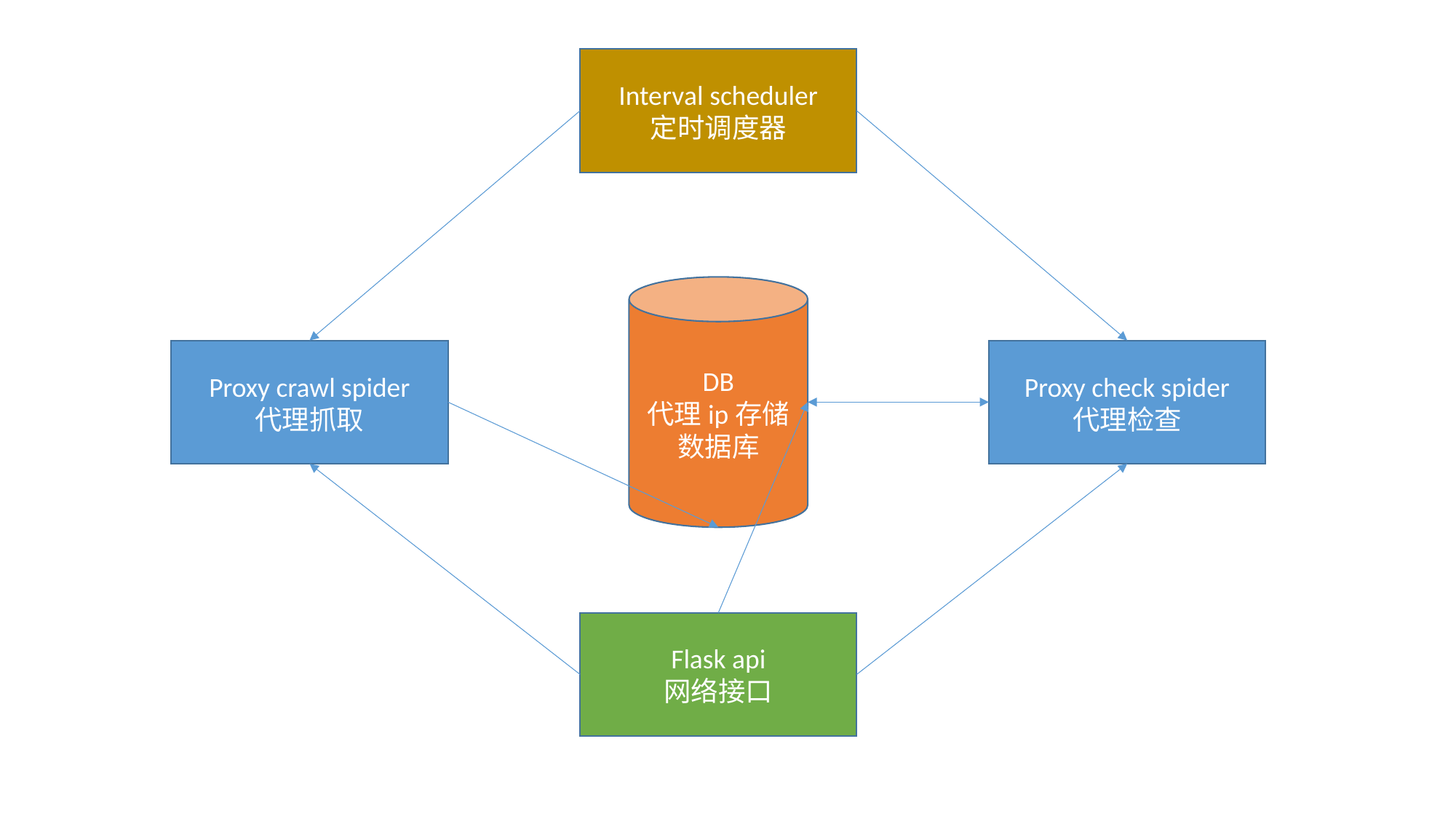

Interval scheduler
定时调度器
DB
代理ip存储
数据库
Proxy crawl spider
代理抓取
Proxy check spider
代理检查
Flask api
网络接口